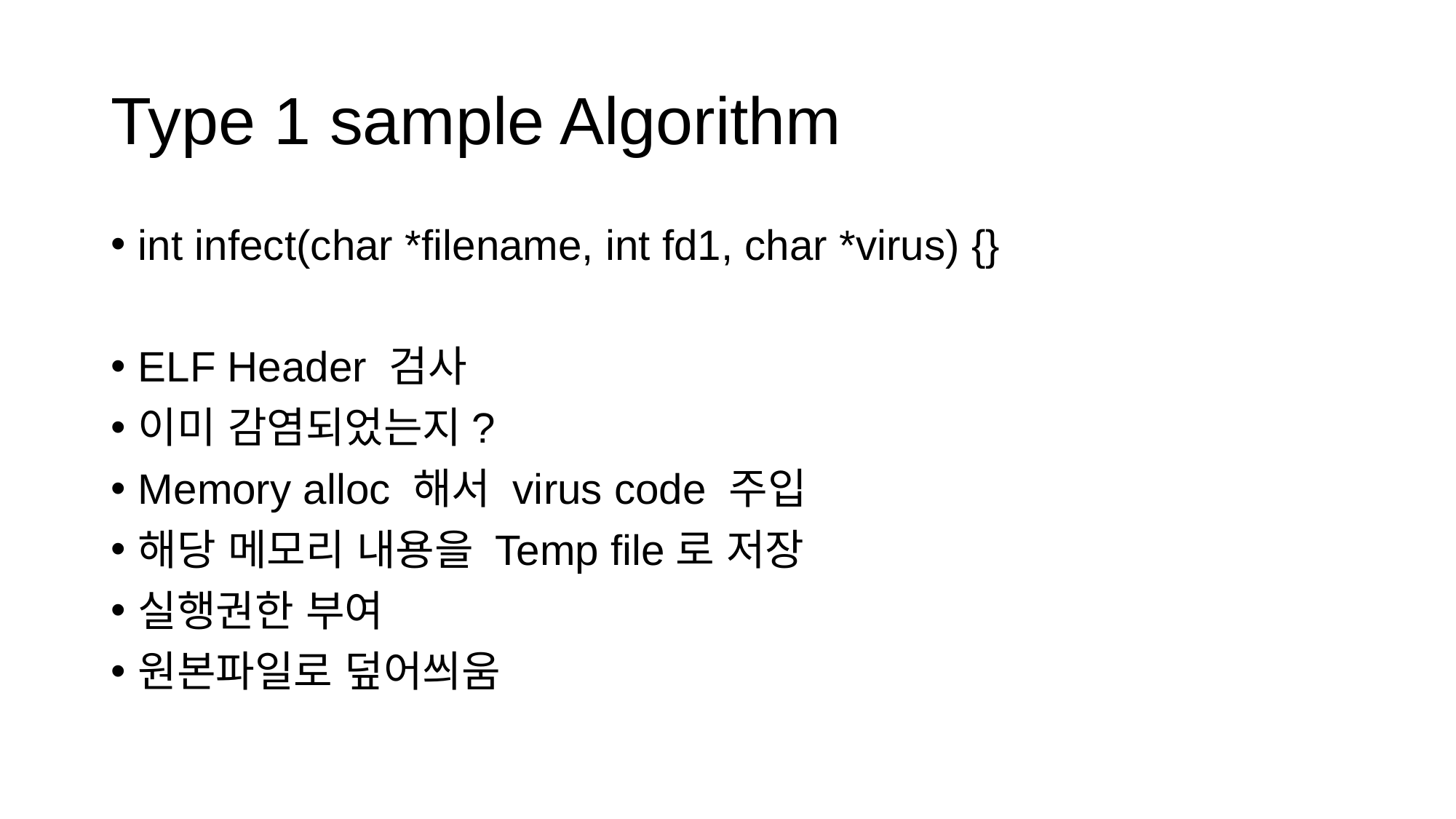

# Type 1 sample Algorithm
int infect(char *filename, int fd1, char *virus) {}

ELF Header 검사
이미 감염되었는지?
Memory alloc 해서 virus code 주입
해당 메모리 내용을 Temp file로 저장
실행권한 부여
원본파일로 덮어씌움